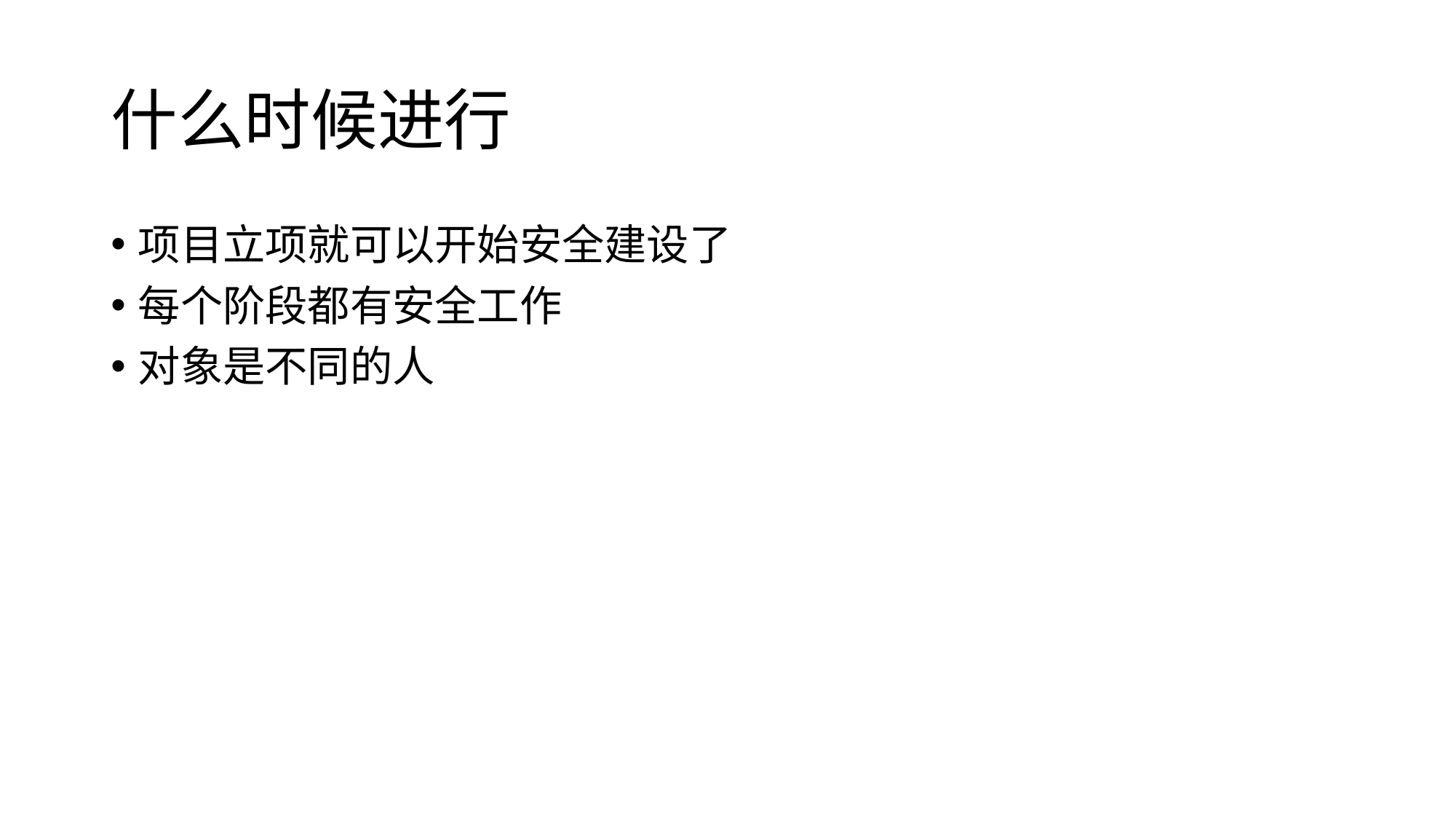

# 什么时候进行
项目立项就可以开始安全建设了
每个阶段都有安全工作
对象是不同的人